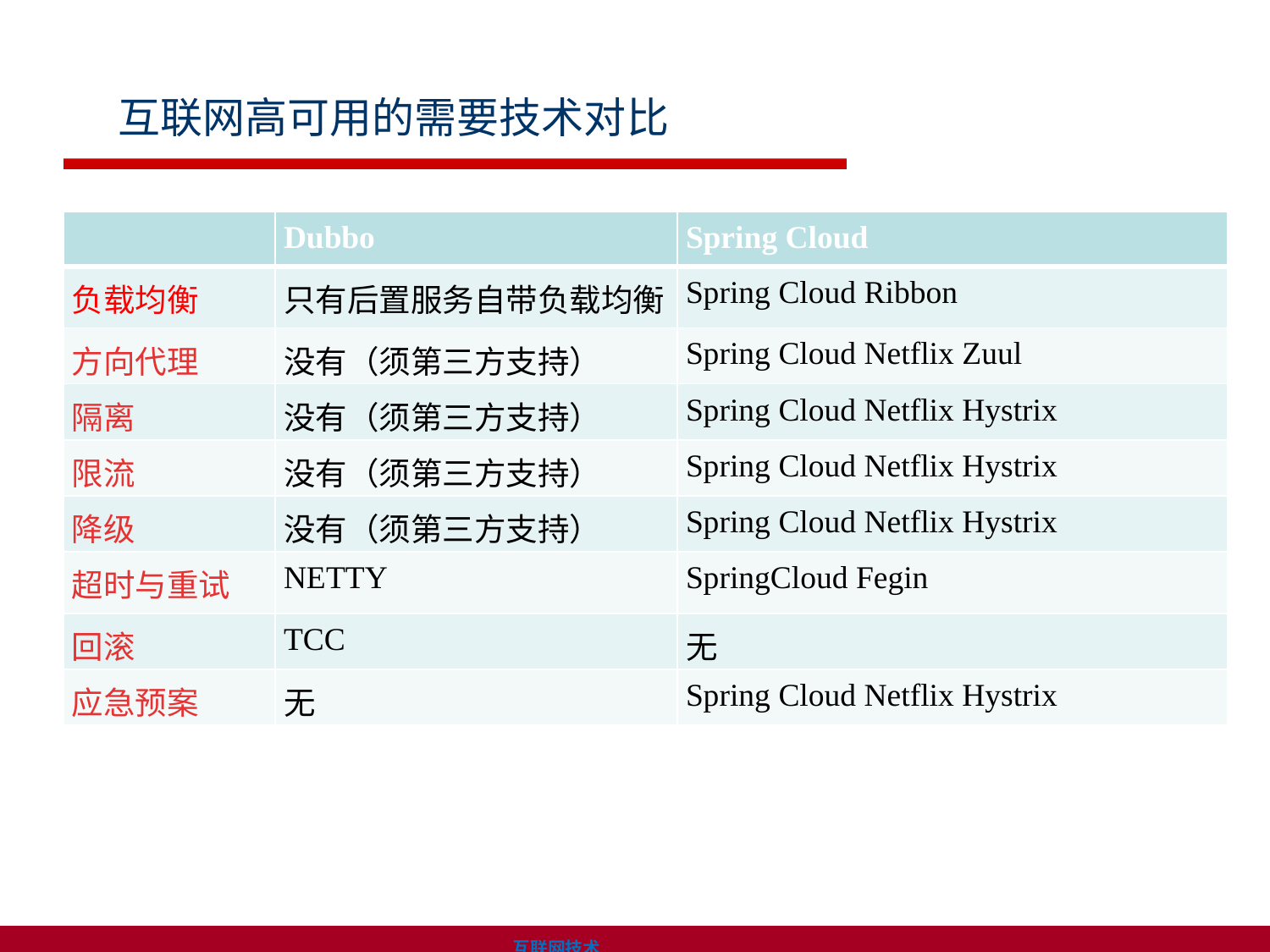

互联网高可用的需要技术对比
|  | Dubbo | Spring Cloud |
| --- | --- | --- |
| 负载均衡 | 只有后置服务自带负载均衡 | Spring Cloud Ribbon |
| 方向代理 | 没有（须第三方支持） | Spring Cloud Netflix Zuul |
| 隔离 | 没有（须第三方支持） | Spring Cloud Netflix Hystrix |
| 限流 | 没有（须第三方支持） | Spring Cloud Netflix Hystrix |
| 降级 | 没有（须第三方支持） | Spring Cloud Netflix Hystrix |
| 超时与重试 | NETTY | SpringCloud Fegin |
| 回滚 | TCC | 无 |
| 应急预案 | 无 | Spring Cloud Netflix Hystrix |